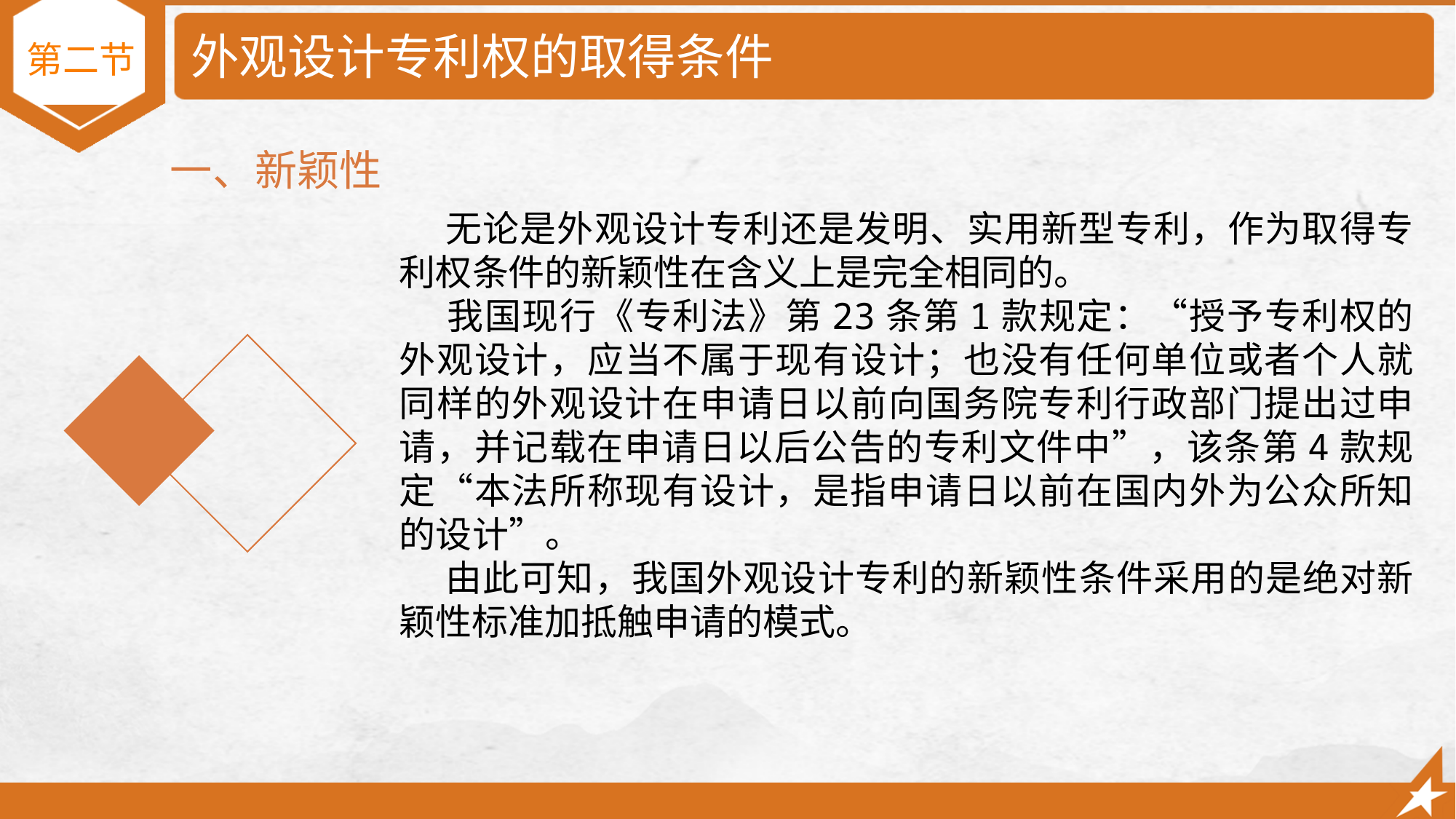

# 外观设计专利权的取得条件
第二节
一、新颖性
    无论是外观设计专利还是发明、实用新型专利，作为取得专利权条件的新颖性在含义上是完全相同的。
    我国现行《专利法》第23条第1款规定：“授予专利权的外观设计，应当不属于现有设计；也没有任何单位或者个人就同样的外观设计在申请日以前向国务院专利行政部门提出过申请，并记载在申请日以后公告的专利文件中”，该条第4款规定“本法所称现有设计，是指申请日以前在国内外为公众所知的设计”。
    由此可知，我国外观设计专利的新颖性条件采用的是绝对新颖性标准加抵触申请的模式。